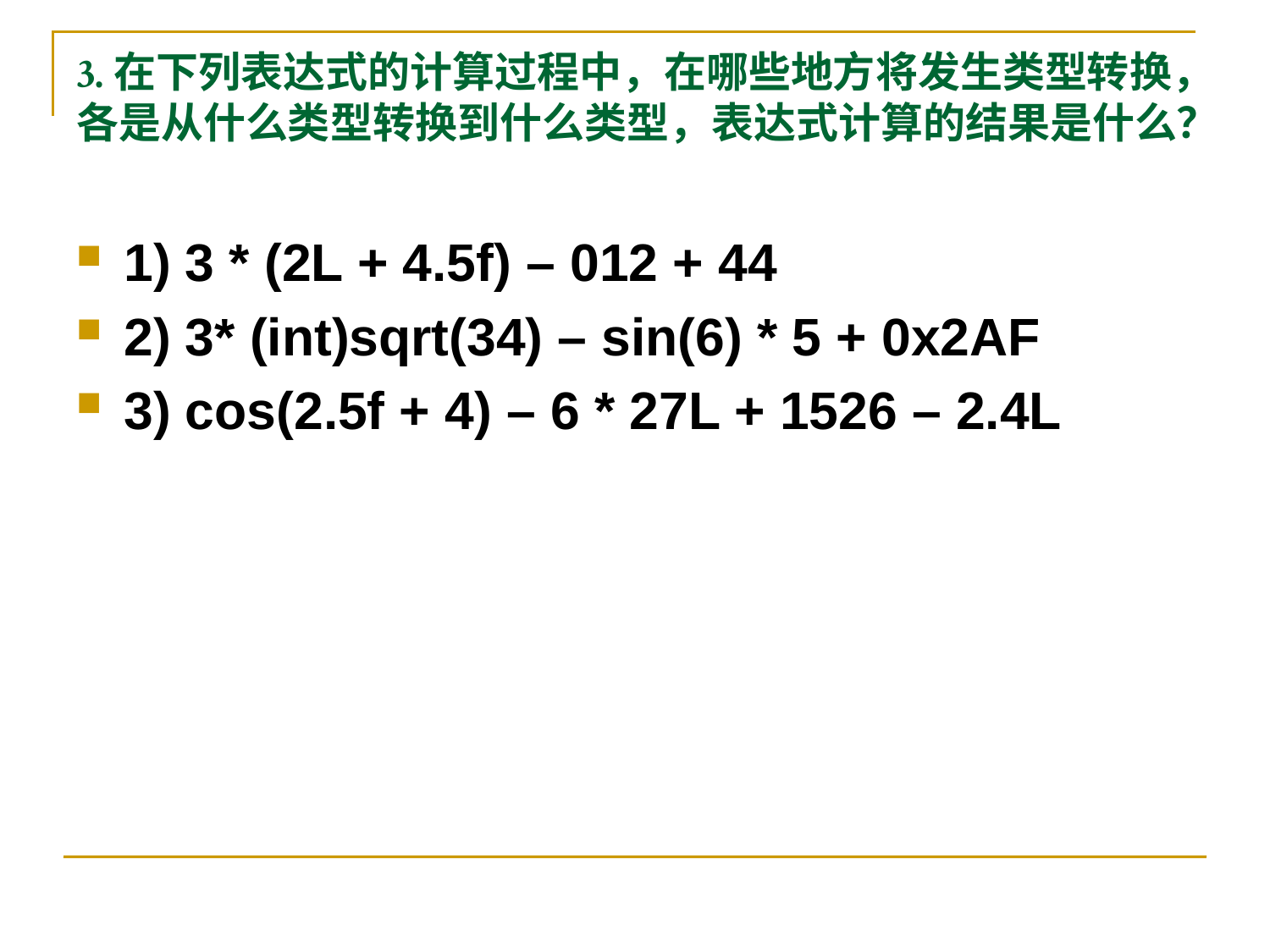

# 3.在下列表达式的计算过程中，在哪些地方将发生类型转换，各是从什么类型转换到什么类型，表达式计算的结果是什么？
1) 3 * (2L + 4.5f) – 012 + 44
2) 3* (int)sqrt(34) – sin(6) * 5 + 0x2AF
3) cos(2.5f + 4) – 6 * 27L + 1526 – 2.4L